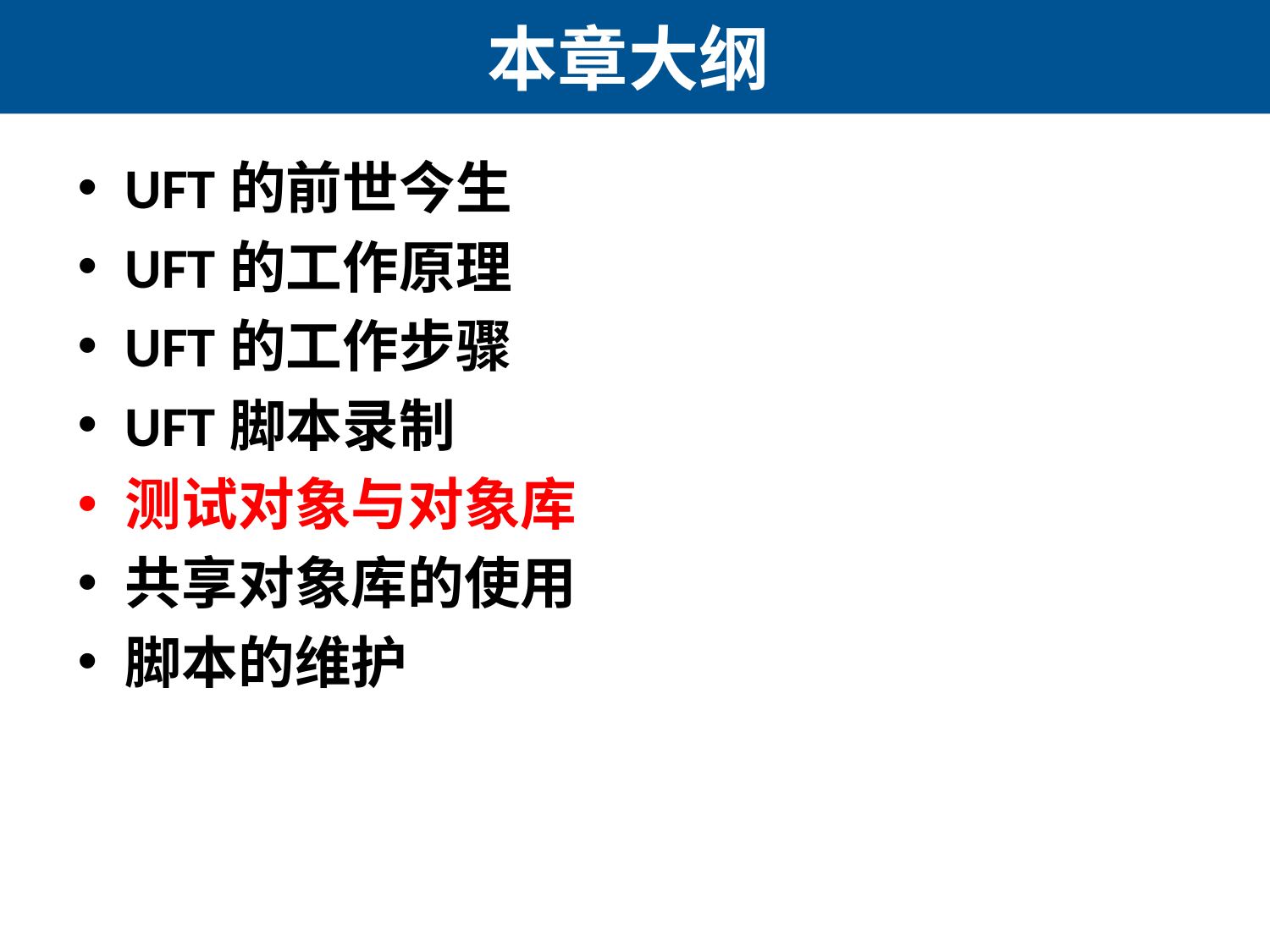

# 本章大纲
UFT的前世今生
UFT的工作原理
UFT的工作步骤
UFT脚本录制
测试对象与对象库
共享对象库的使用
脚本的维护